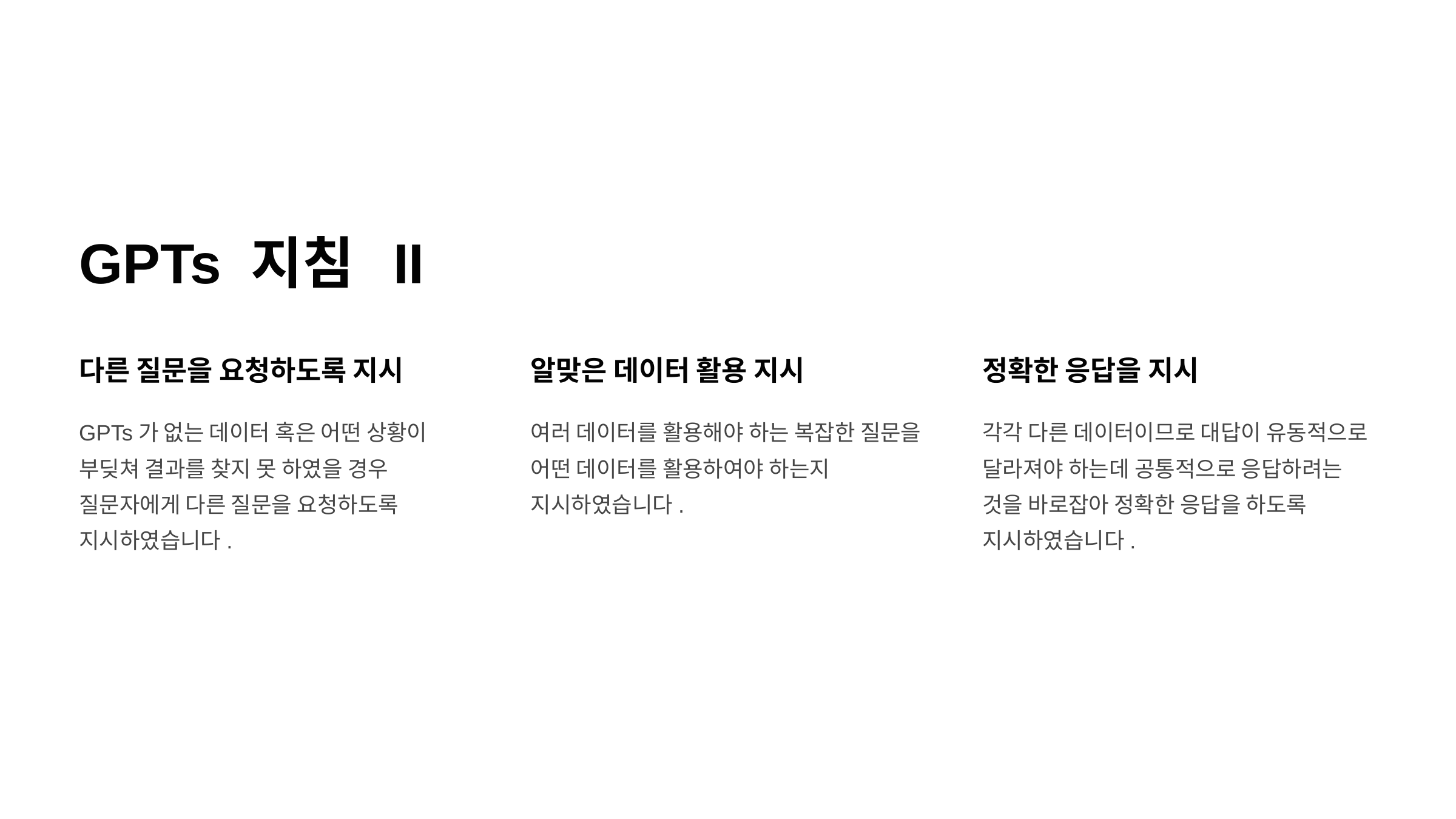

GPTs 지침  II
다른 질문을 요청하도록 지시
알맞은 데이터 활용 지시
정확한 응답을 지시
GPTs가 없는 데이터 혹은 어떤 상황이 부딪쳐 결과를 찾지 못 하였을 경우 질문자에게 다른 질문을 요청하도록 지시하였습니다.
여러 데이터를 활용해야 하는 복잡한 질문을 어떤 데이터를 활용하여야 하는지 지시하였습니다.
각각 다른 데이터이므로 대답이 유동적으로 달라져야 하는데 공통적으로 응답하려는 것을 바로잡아 정확한 응답을 하도록 지시하였습니다.